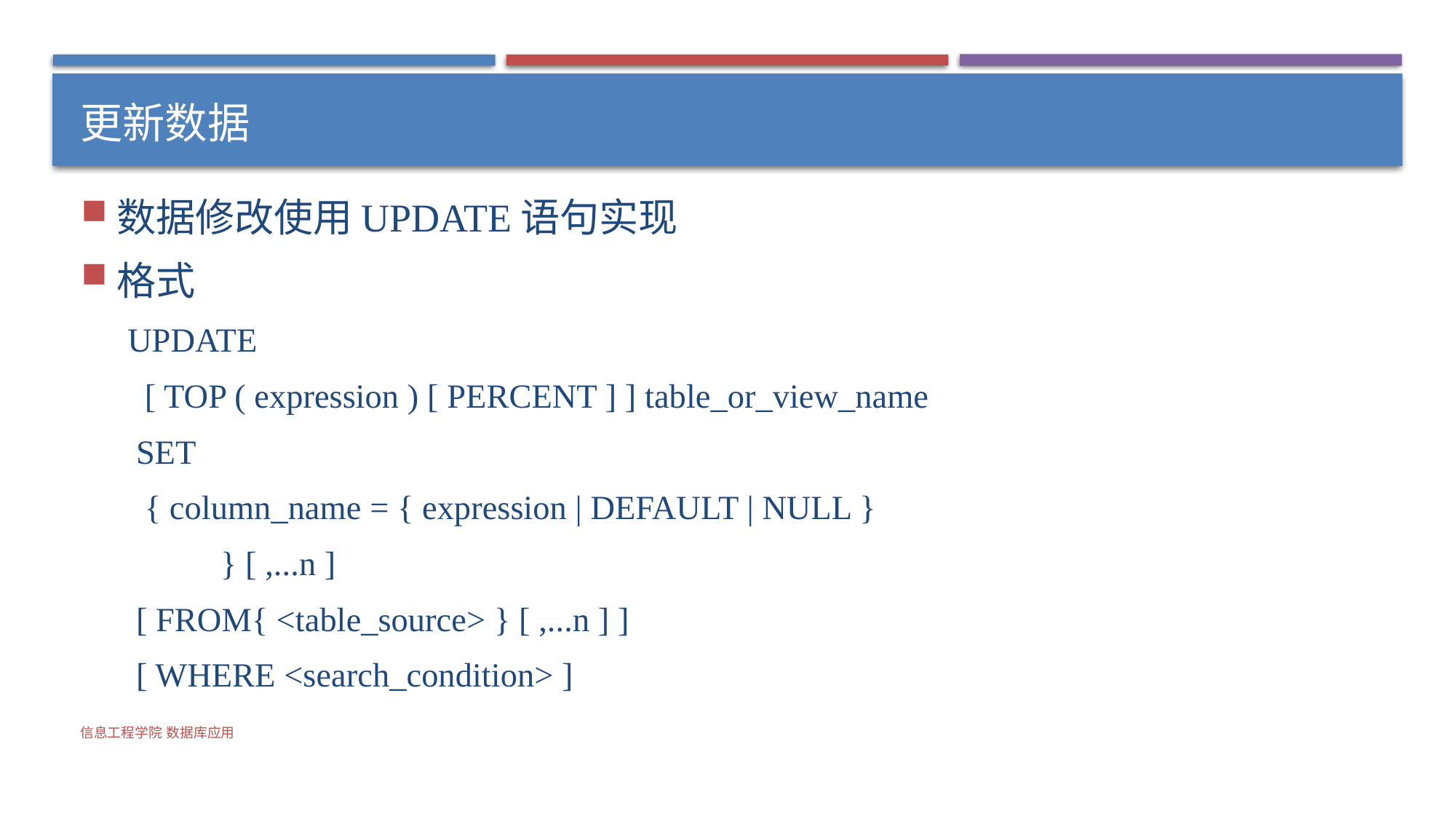

# 更新数据
数据修改使用UPDATE语句实现
格式
 UPDATE
   [ TOP ( expression ) [ PERCENT ] ] table_or_view_name
  SET
   { column_name = { expression | DEFAULT | NULL }
  	} [ ,...n ]
  [ FROM{ <table_source> } [ ,...n ] ]
  [ WHERE <search_condition> ]
信息工程学院 数据库应用
16